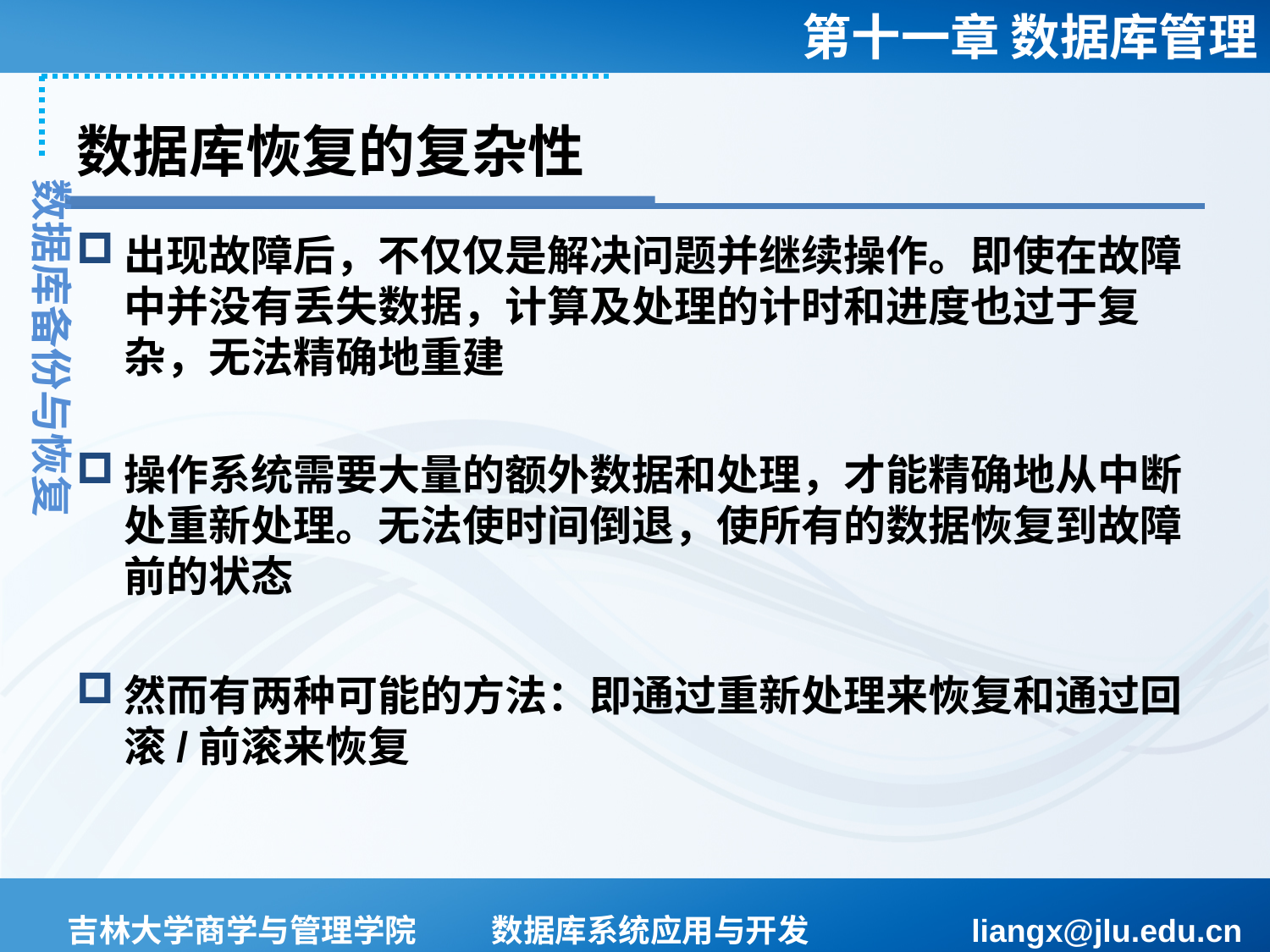

# 数据库恢复的复杂性
数据库备份与恢复
出现故障后，不仅仅是解决问题并继续操作。即使在故障中并没有丢失数据，计算及处理的计时和进度也过于复杂，无法精确地重建

操作系统需要大量的额外数据和处理，才能精确地从中断处重新处理。无法使时间倒退，使所有的数据恢复到故障前的状态

然而有两种可能的方法：即通过重新处理来恢复和通过回滚/前滚来恢复